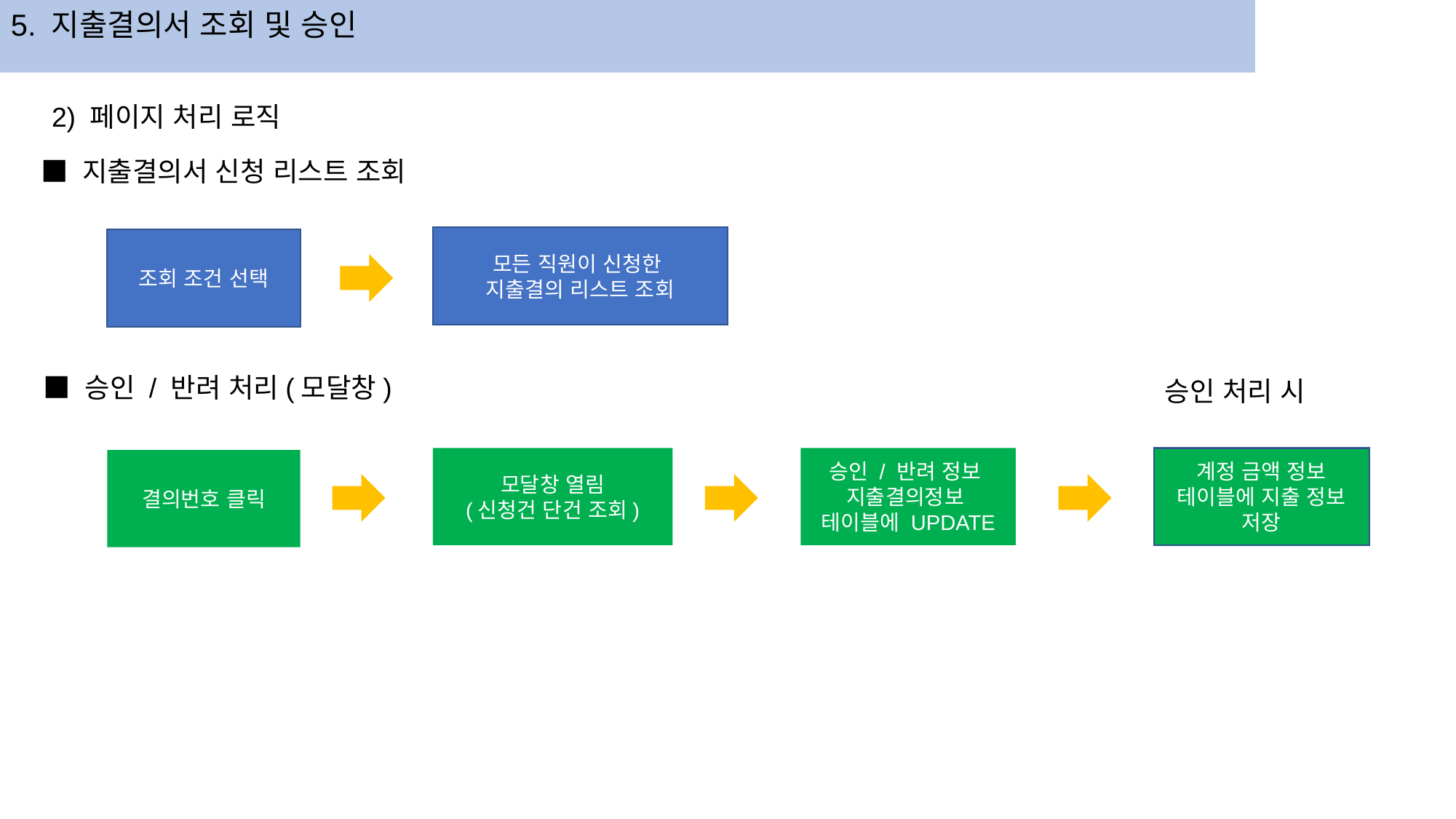

5. 지출결의서 조회 및 승인
2) 페이지 처리 로직

■ 지출결의서 신청 리스트 조회
모든 직원이 신청한
지출결의 리스트 조회
조회 조건 선택

■ 승인 / 반려 처리(모달창)
승인 처리 시
모달창 열림
(신청건 단건 조회)
승인 / 반려 정보
지출결의정보
테이블에 UPDATE
계정 금액 정보
테이블에 지출 정보
저장
결의번호 클릭